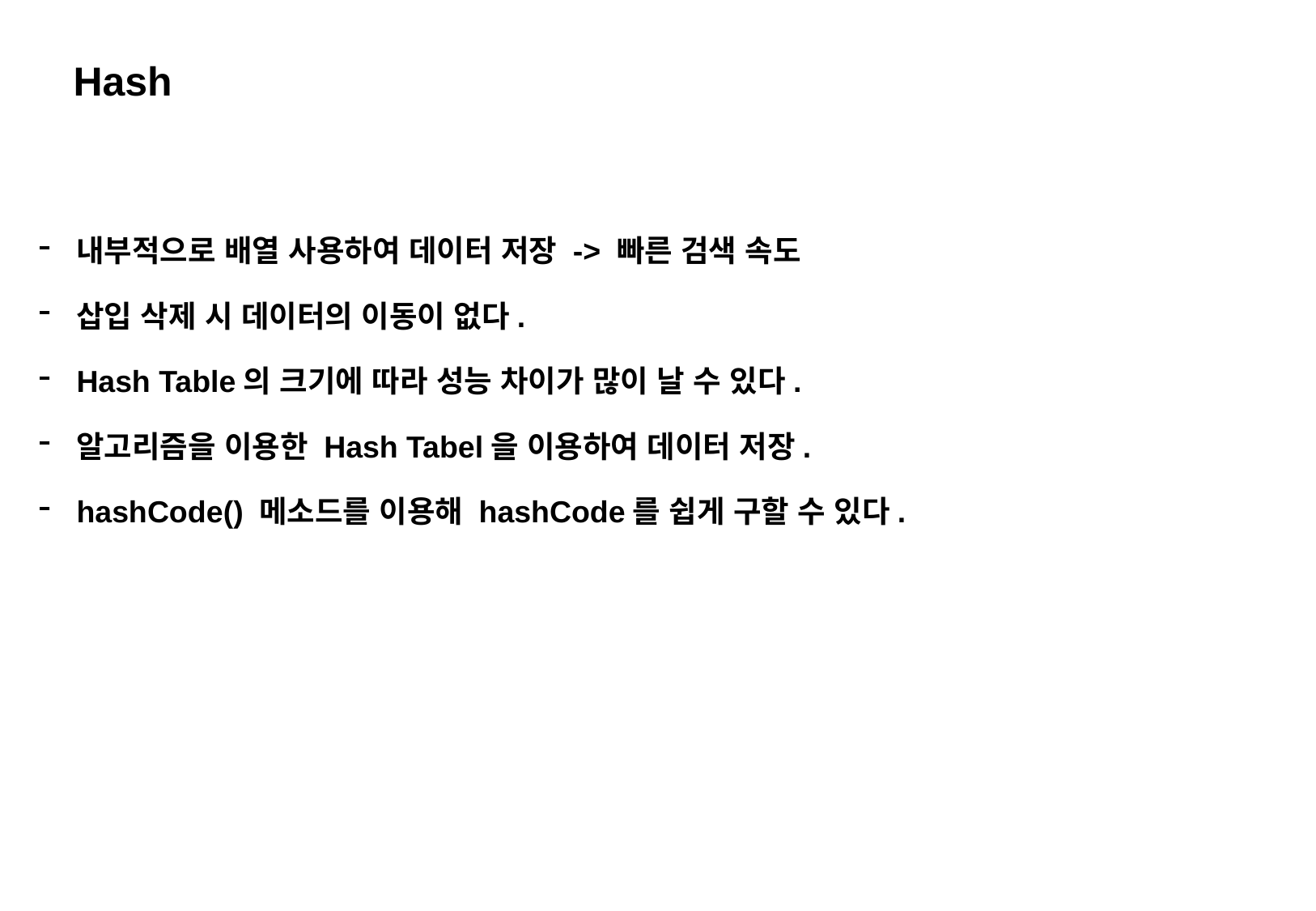

# Hash
내부적으로 배열 사용하여 데이터 저장 -> 빠른 검색 속도
삽입 삭제 시 데이터의 이동이 없다.
Hash Table의 크기에 따라 성능 차이가 많이 날 수 있다.
알고리즘을 이용한 Hash Tabel을 이용하여 데이터 저장.
hashCode() 메소드를 이용해 hashCode를 쉽게 구할 수 있다.